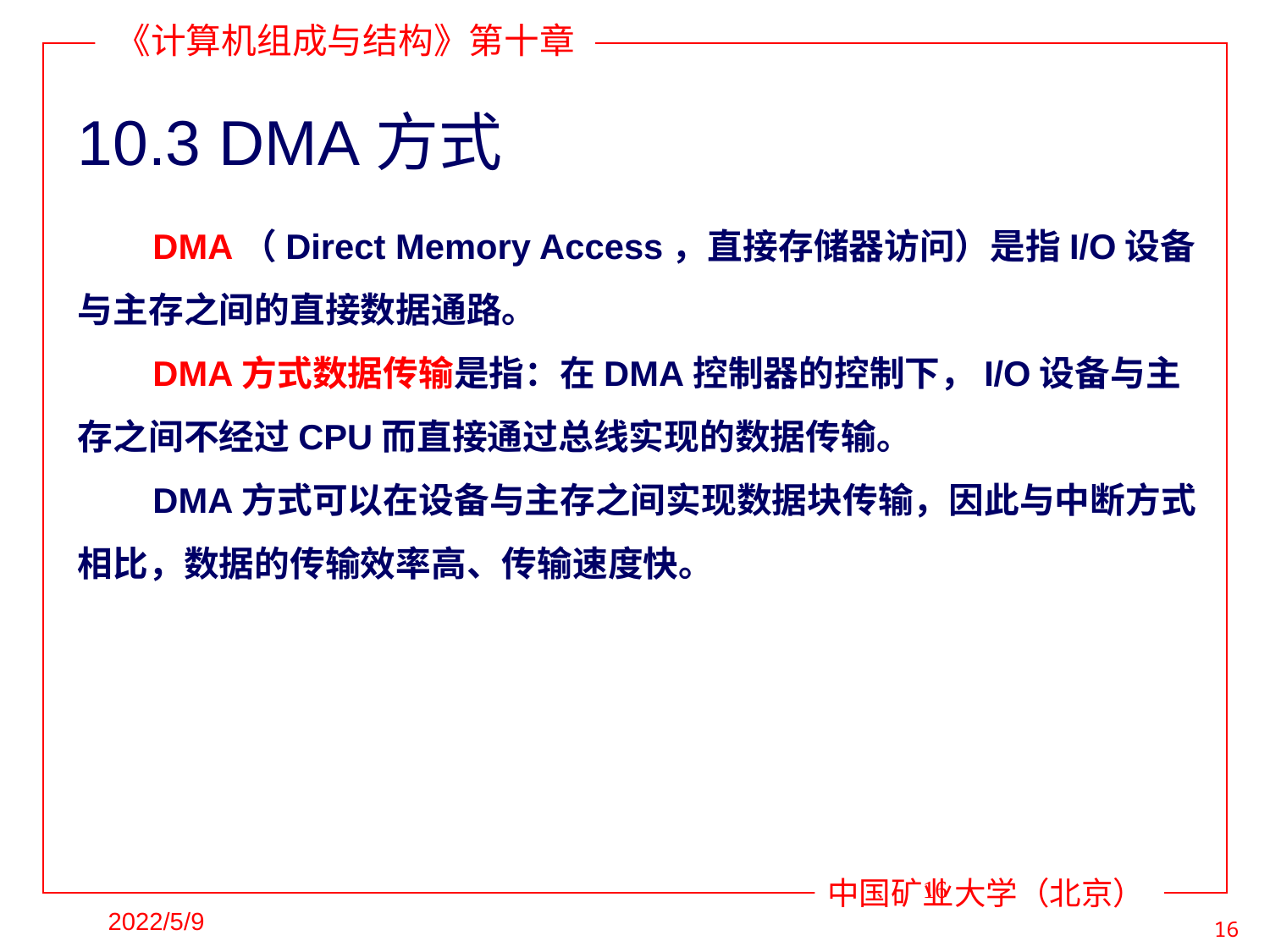

# 10.3 DMA方式
DMA（Direct Memory Access，直接存储器访问）是指I/O设备与主存之间的直接数据通路。
DMA方式数据传输是指：在DMA控制器的控制下，I/O设备与主存之间不经过CPU而直接通过总线实现的数据传输。
DMA方式可以在设备与主存之间实现数据块传输，因此与中断方式相比，数据的传输效率高、传输速度快。
16
2022/5/9